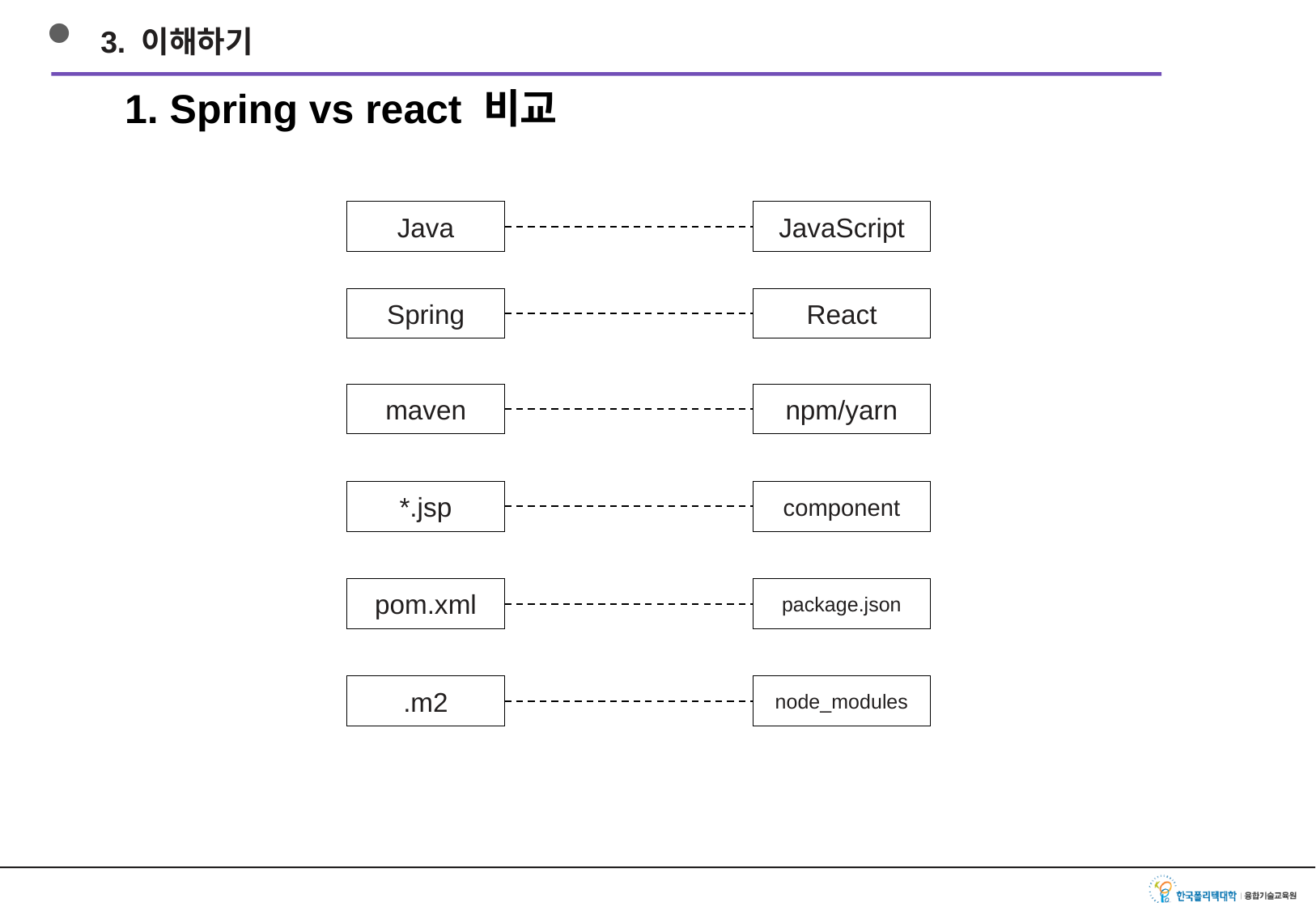

3. 이해하기
1. Spring vs react 비교
Java
JavaScript
Spring
React
maven
npm/yarn
*.jsp
component
pom.xml
package.json
.m2
node_modules